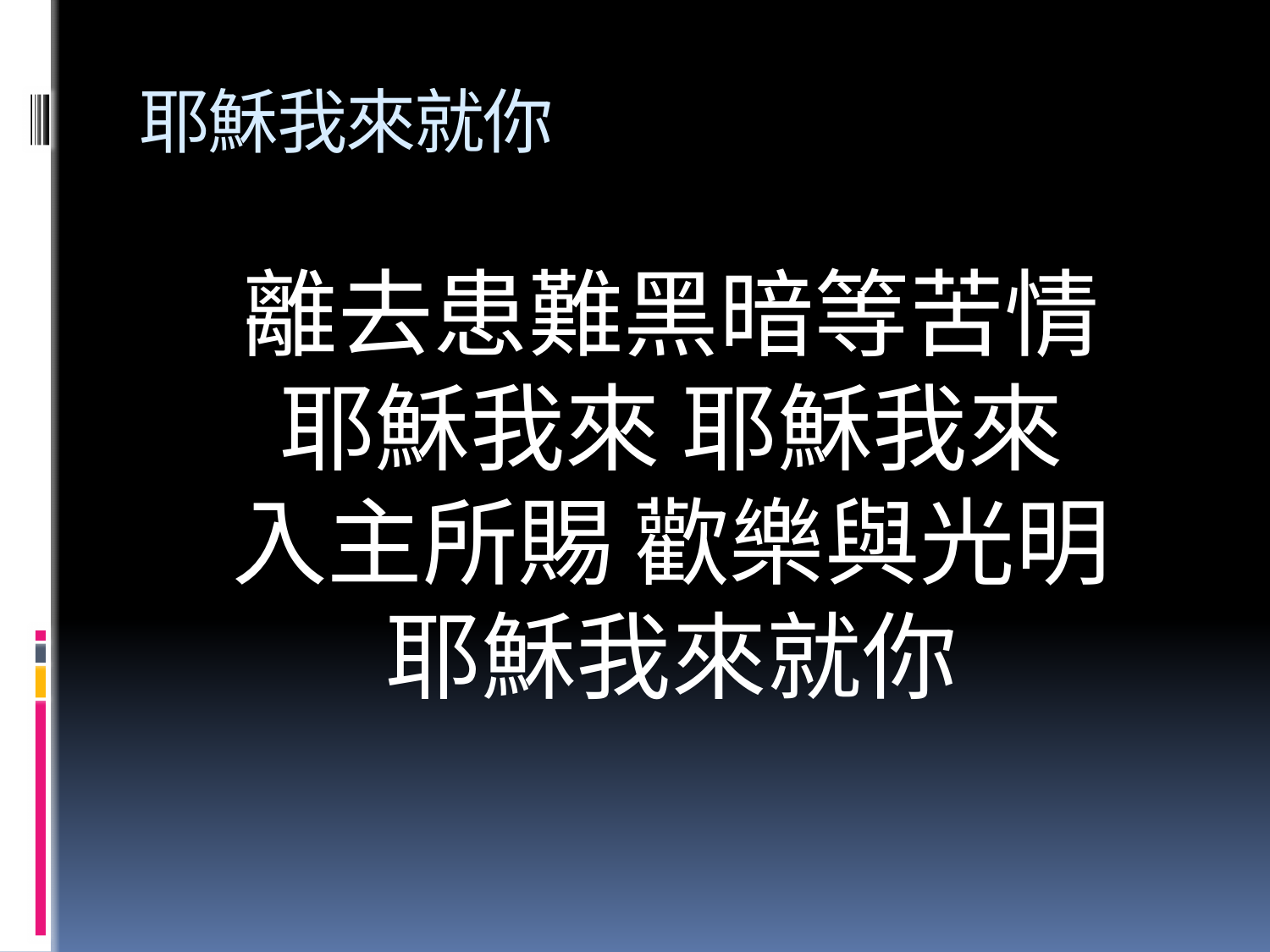

# 耶穌我來就你
離去患難黑暗等苦情
耶穌我來 耶穌我來
入主所賜 歡樂與光明
耶穌我來就你